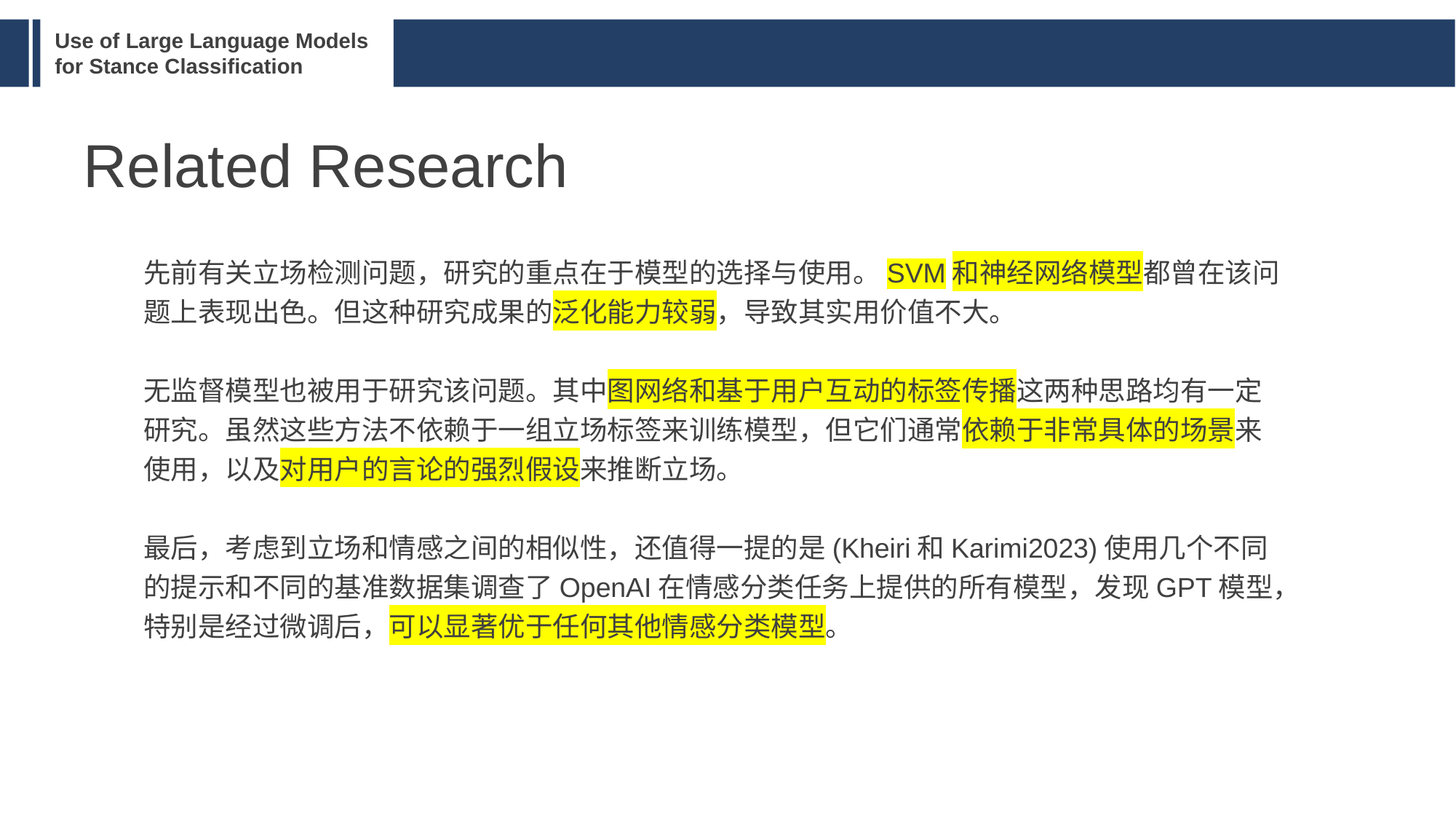

Related Research
先前有关立场检测问题，研究的重点在于模型的选择与使用。SVM和神经网络模型都曾在该问题上表现出色。但这种研究成果的泛化能力较弱，导致其实用价值不大。

无监督模型也被用于研究该问题。其中图网络和基于用户互动的标签传播这两种思路均有一定研究。虽然这些方法不依赖于一组立场标签来训练模型，但它们通常依赖于非常具体的场景来使用，以及对用户的言论的强烈假设来推断立场。

最后，考虑到立场和情感之间的相似性，还值得一提的是(Kheiri和Karimi2023)使用几个不同的提示和不同的基准数据集调查了OpenAI在情感分类任务上提供的所有模型，发现GPT模型，特别是经过微调后，可以显著优于任何其他情感分类模型。